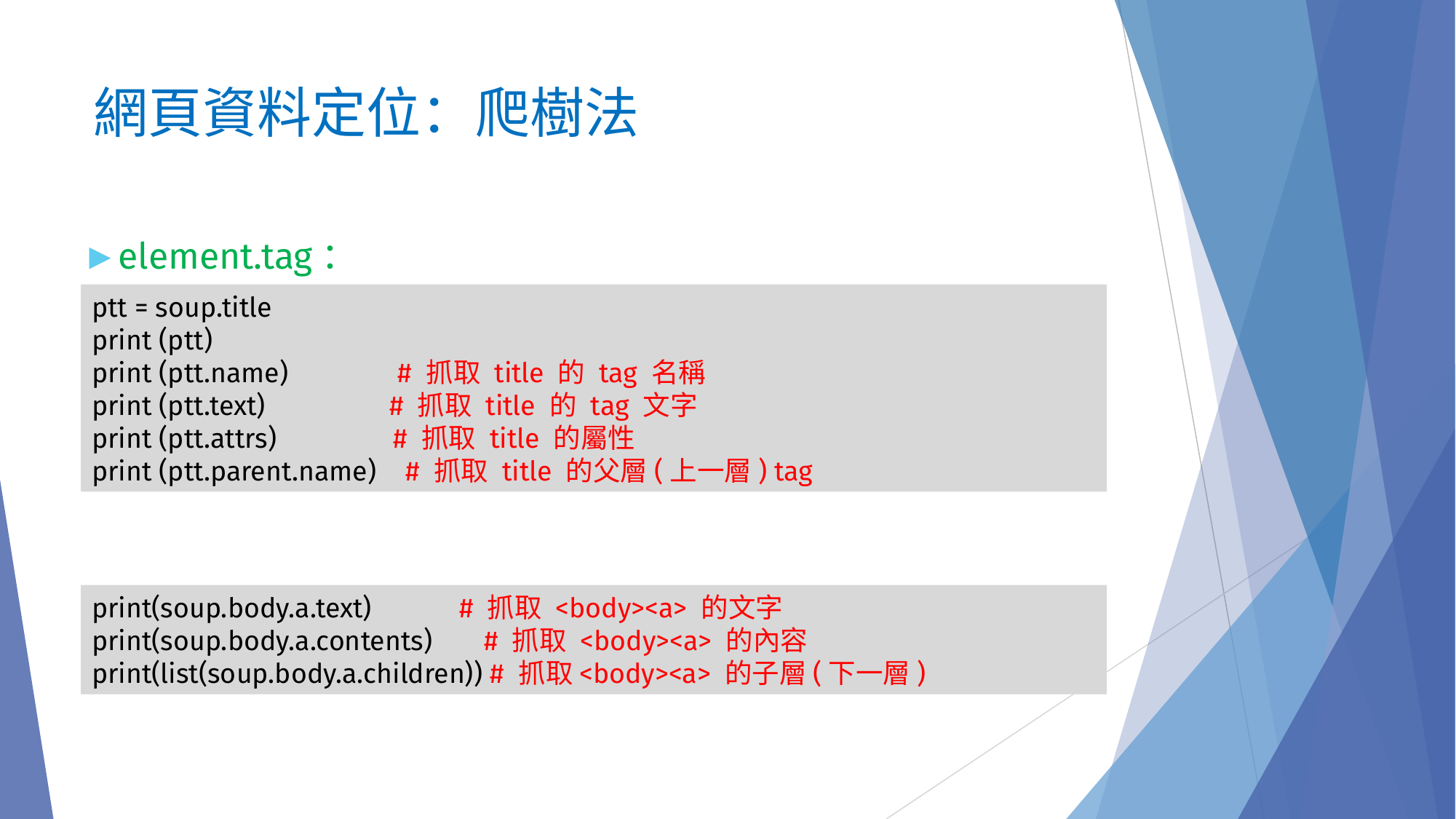

# 網頁資料定位：爬樹法
►element.tag：
ptt = soup.title
print (ptt)
print (ptt.name)               # 抓取 title 的 tag 名稱
print (ptt.text)                 # 抓取 title 的 tag 文字
print (ptt.attrs)                # 抓取 title 的屬性
print (ptt.parent.name)    # 抓取 title 的父層(上一層) tag
print(soup.body.a.text)            # 抓取 <body><a> 的文字
print(soup.body.a.contents)       # 抓取 <body><a> 的內容print(list(soup.body.a.children)) # 抓取<body><a> 的子層(下一層)